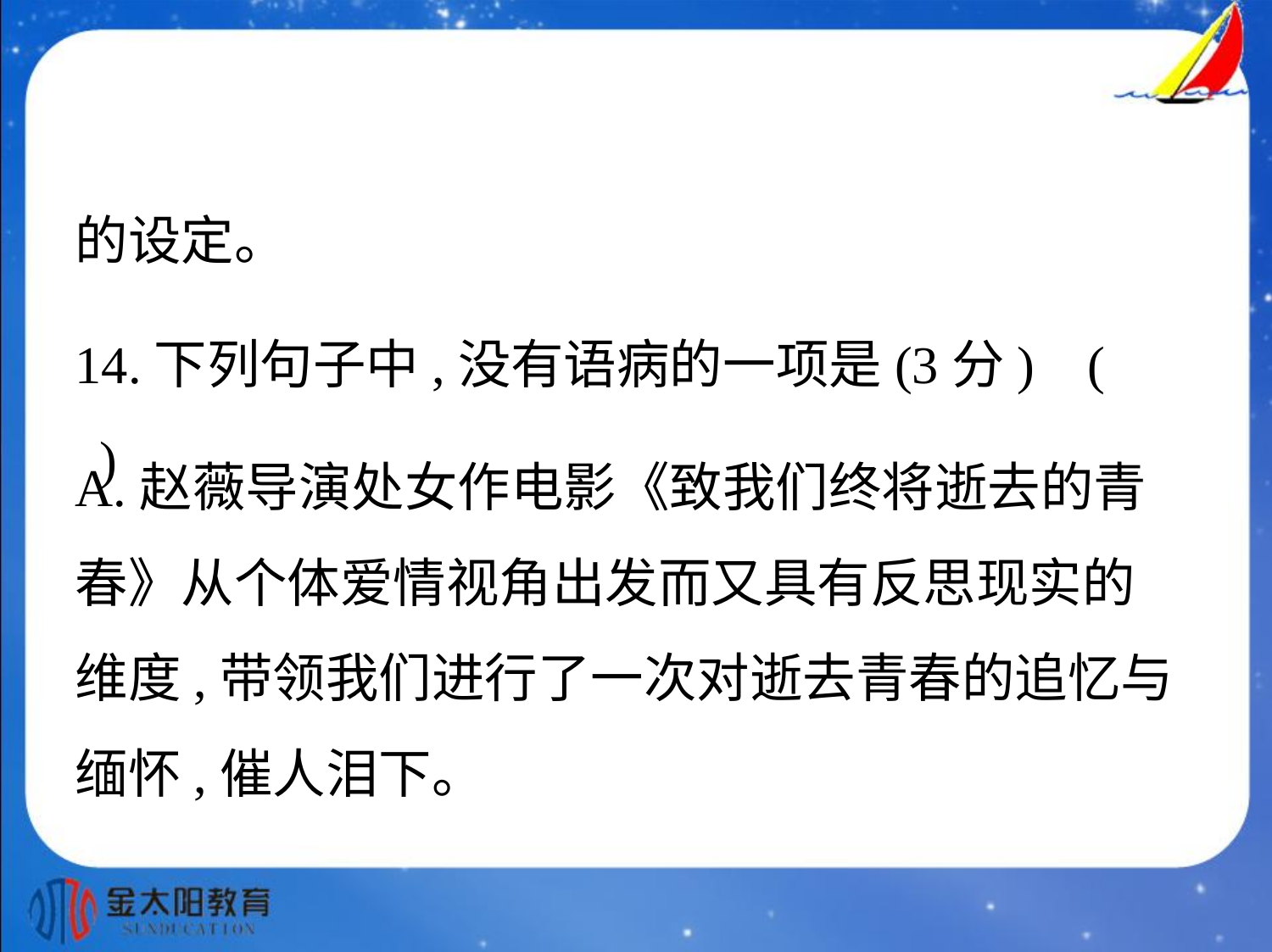

的设定。
14.下列句子中,没有语病的一项是(3分) (　    )
A.赵薇导演处女作电影《致我们终将逝去的青
春》从个体爱情视角出发而又具有反思现实的
维度,带领我们进行了一次对逝去青春的追忆与
缅怀,催人泪下。